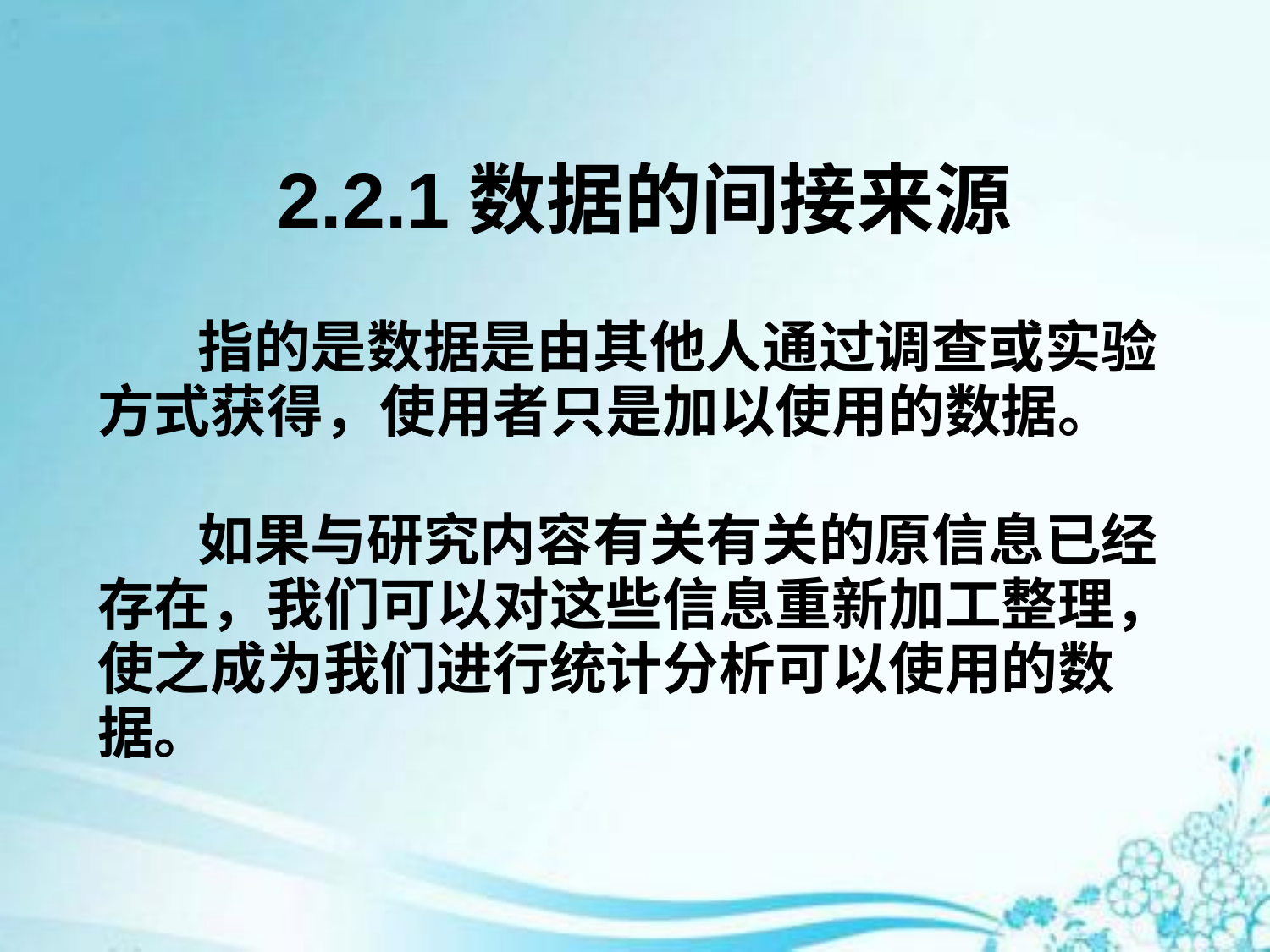

# 2.2.1数据的间接来源
指的是数据是由其他人通过调查或实验方式获得，使用者只是加以使用的数据。

如果与研究内容有关有关的原信息已经存在，我们可以对这些信息重新加工整理，使之成为我们进行统计分析可以使用的数据。